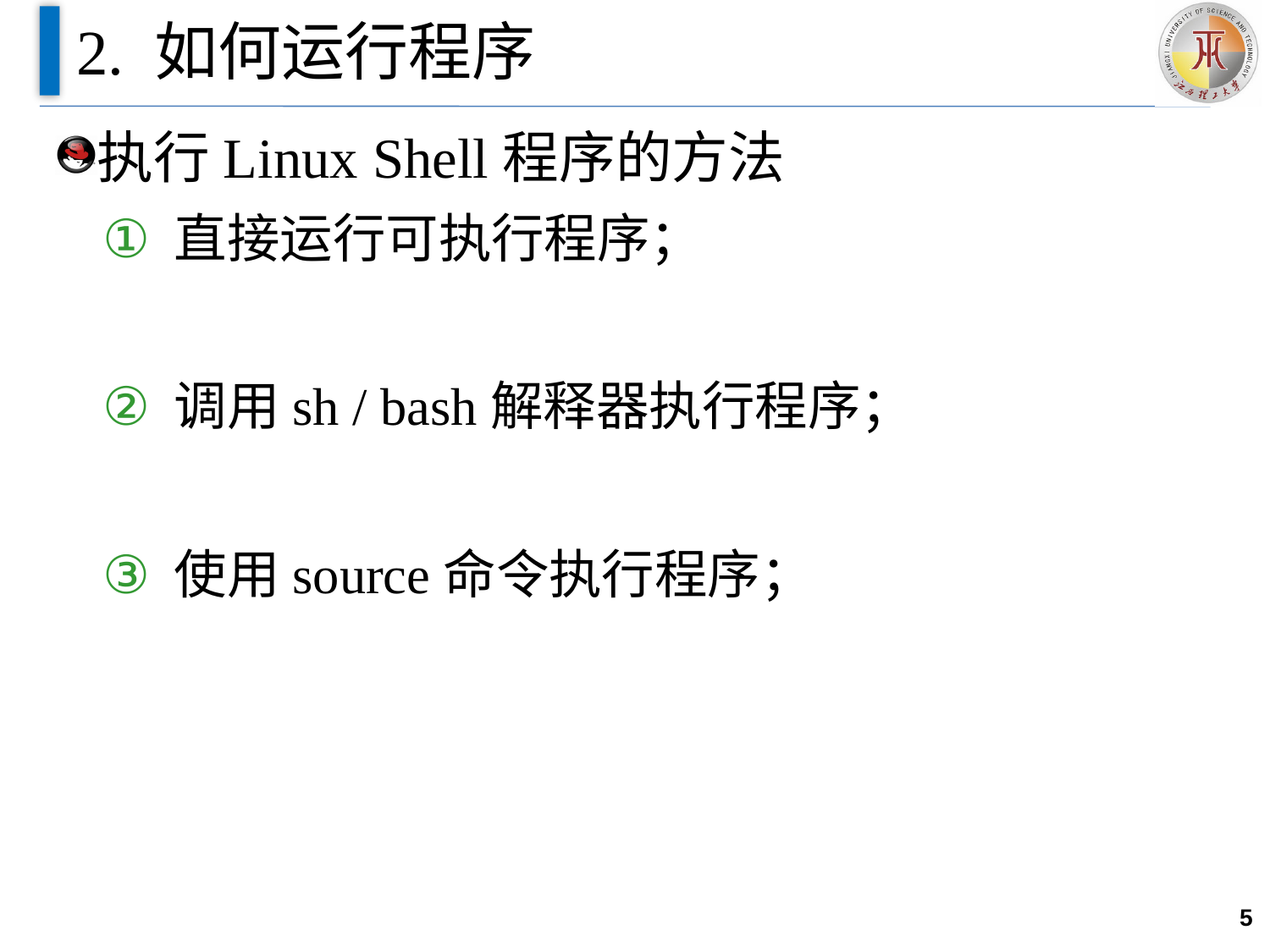

# 2. 如何运行程序
执行Linux Shell程序的方法
直接运行可执行程序；

调用sh / bash解释器执行程序；

使用source命令执行程序；
5